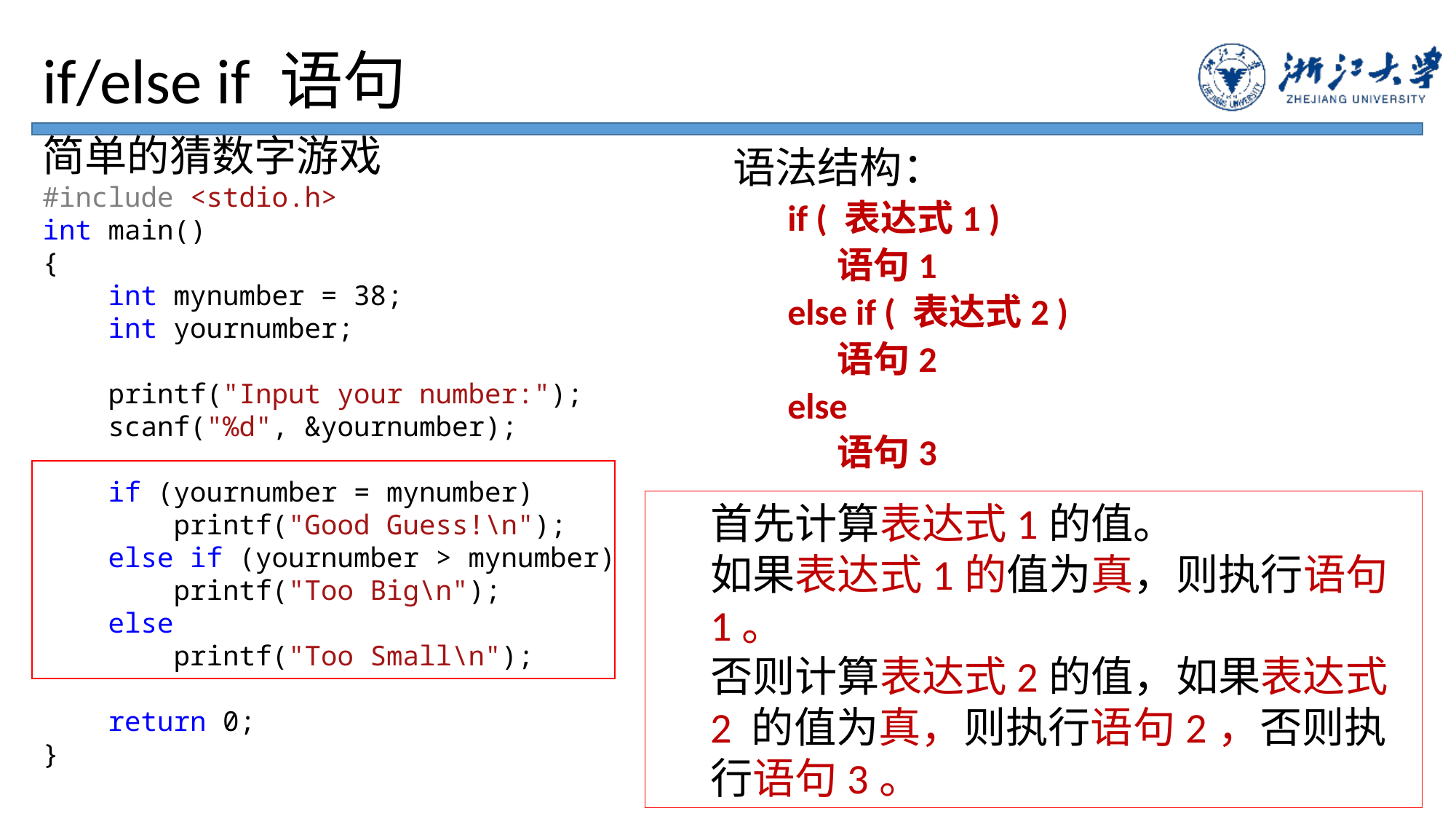

# if/else if 语句
简单的猜数字游戏
#include <stdio.h>
int main()
{
    int mynumber = 38;
    int yournumber;

    printf("Input your number:");
    scanf("%d", &yournumber);

    if (yournumber = mynumber)
        printf("Good Guess!\n");
    else if (yournumber > mynumber)
        printf("Too Big\n");
    else
        printf("Too Small\n");

    return 0;
}
语法结构：
if ( 表达式1 )
     语句1
else if ( 表达式2 )
     语句2
else
     语句3

首先计算表达式1的值。
如果表达式1的值为真，则执行语句1。
否则计算表达式2的值，如果表达式2 的值为真，则执行语句2，否则执行语句3。